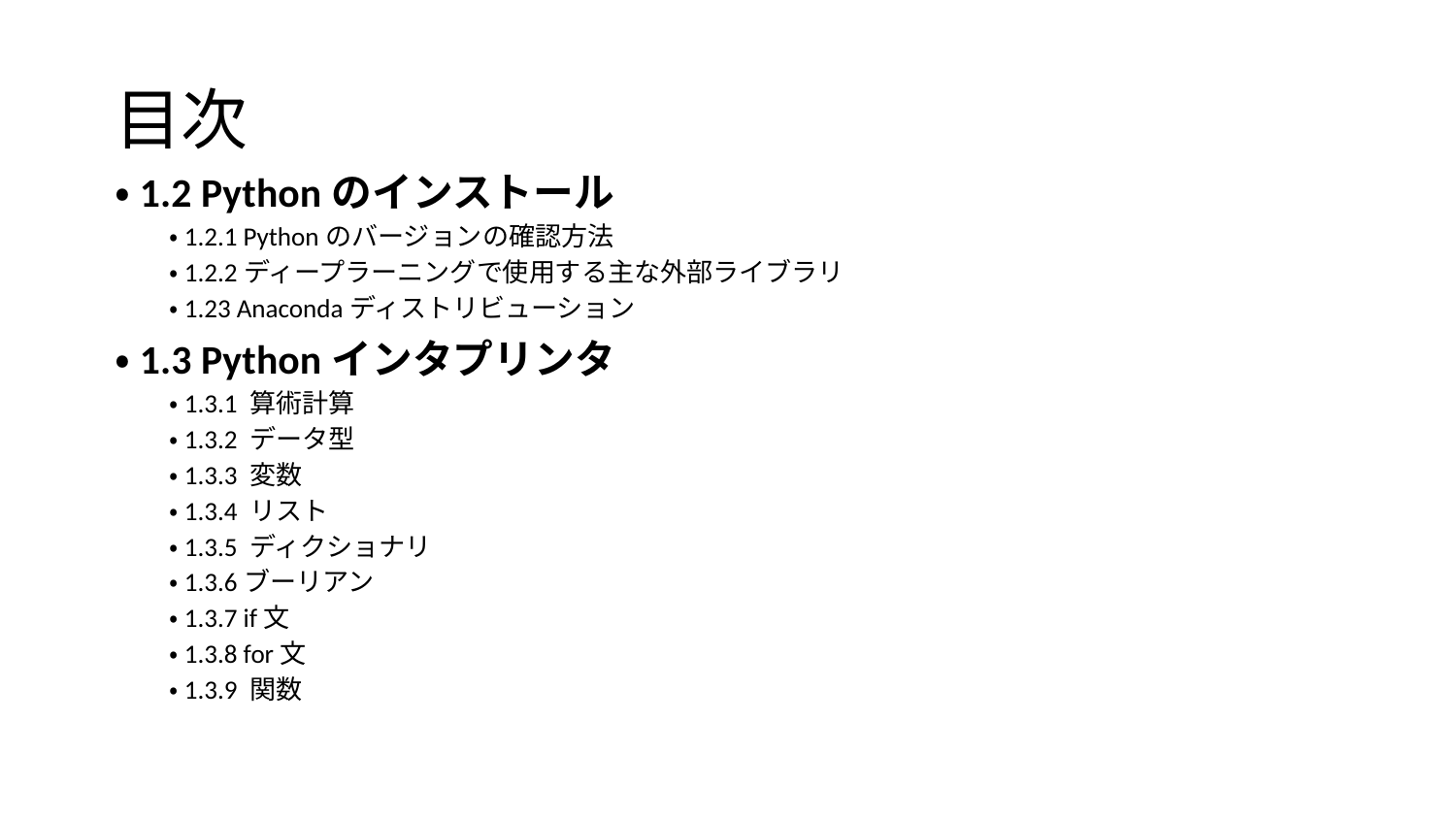

# 目次
・1.2 Pythonのインストール
・1.2.1 Pythonのバージョンの確認方法
・1.2.2ディープラーニングで使用する主な外部ライブラリ
・1.23 Anacondaディストリビューション
・1.3 Pythonインタプリンタ
・1.3.1 算術計算
・1.3.2 データ型
・1.3.3 変数
・1.3.4 リスト
・1.3.5 ディクショナリ
・1.3.6ブーリアン
・1.3.7 if文
・1.3.8 for文
・1.3.9 関数